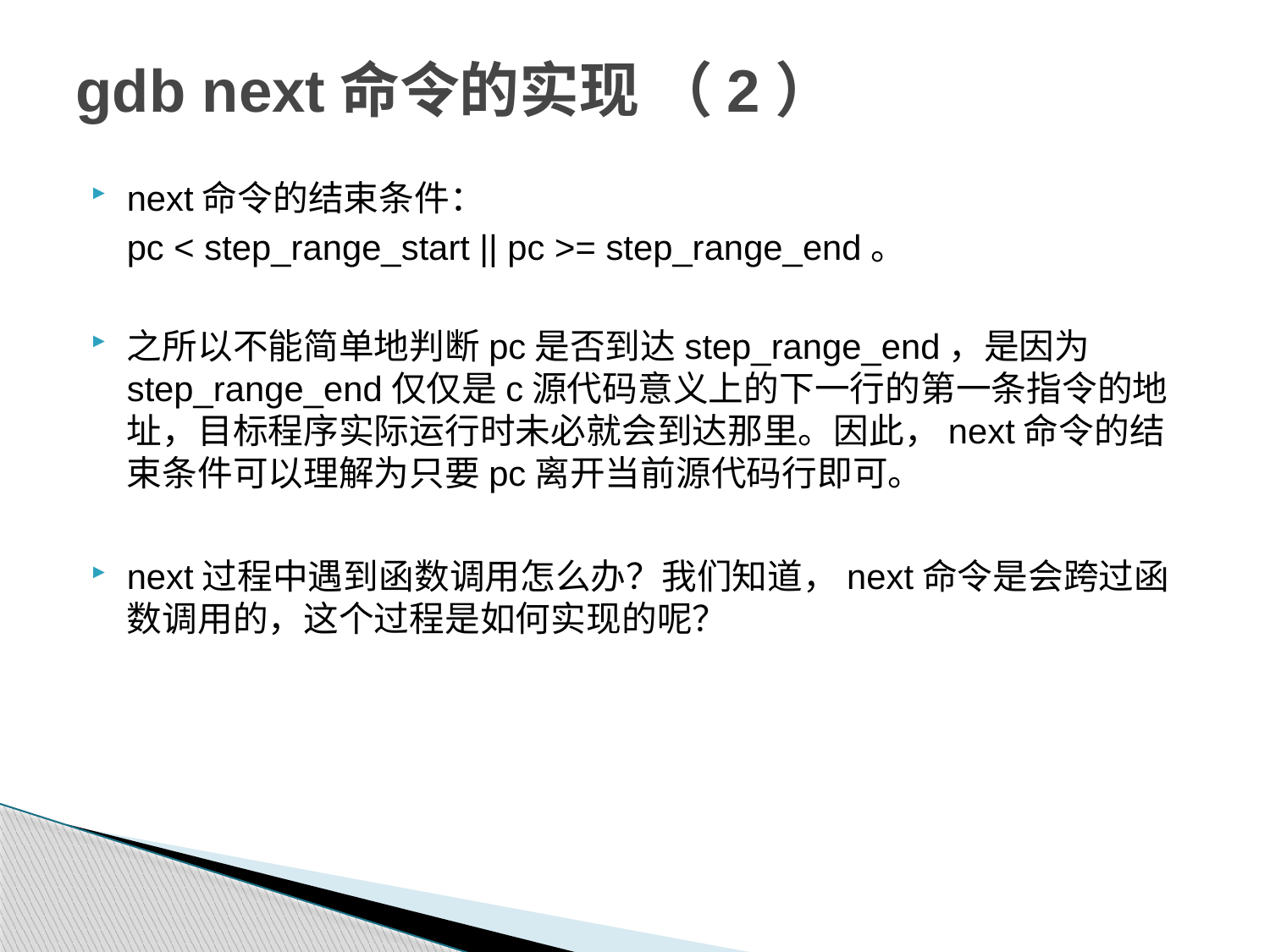

# gdb next命令的实现 （2）
next命令的结束条件：
	pc < step_range_start || pc >= step_range_end。

之所以不能简单地判断pc是否到达step_range_end，是因为step_range_end仅仅是c源代码意义上的下一行的第一条指令的地址，目标程序实际运行时未必就会到达那里。因此，next命令的结束条件可以理解为只要pc离开当前源代码行即可。

next过程中遇到函数调用怎么办？我们知道，next命令是会跨过函数调用的，这个过程是如何实现的呢？